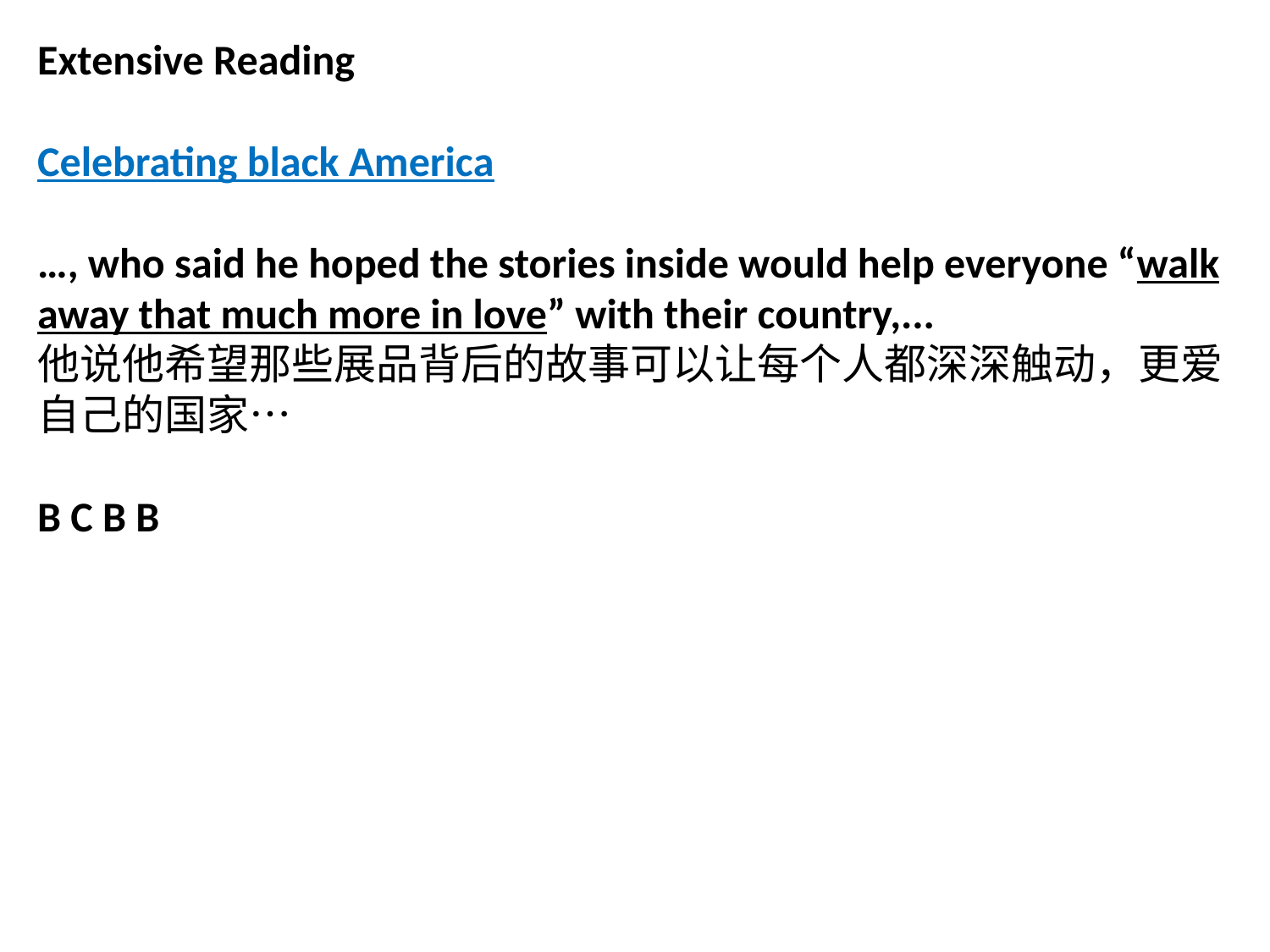

Extensive Reading

Celebrating black America

…, who said he hoped the stories inside would help everyone “walk away that much more in love” with their country,...
他说他希望那些展品背后的故事可以让每个人都深深触动，更爱自己的国家…

B C B B